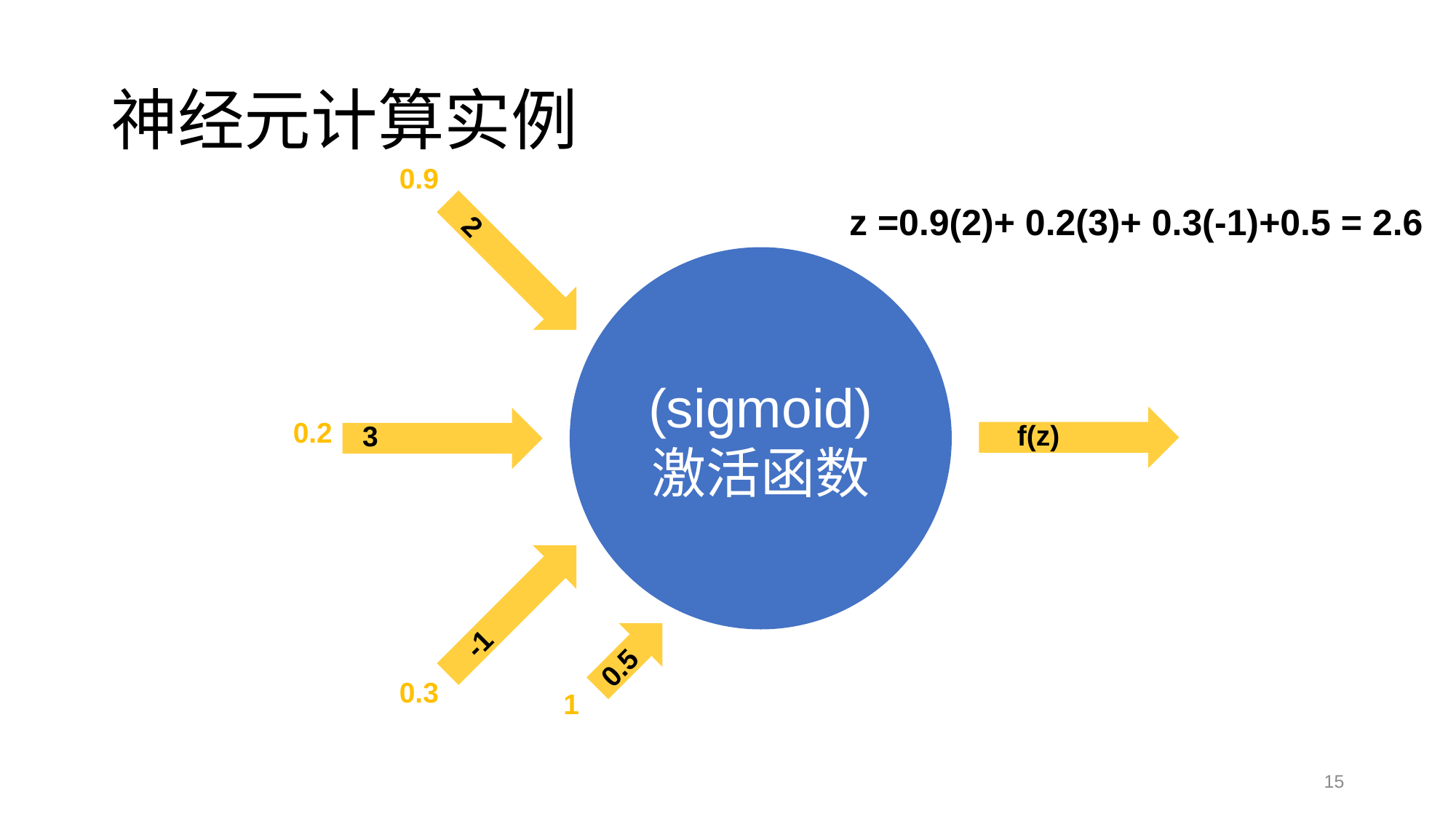

# 神经元计算实例
0.9
z =0.9(2)+ 0.2(3)+ 0.3(-1)+0.5 = 2.6
2

(sigmoid)
激活函数

0.2
f(z)
3

-1

0.5
0.3
1
15